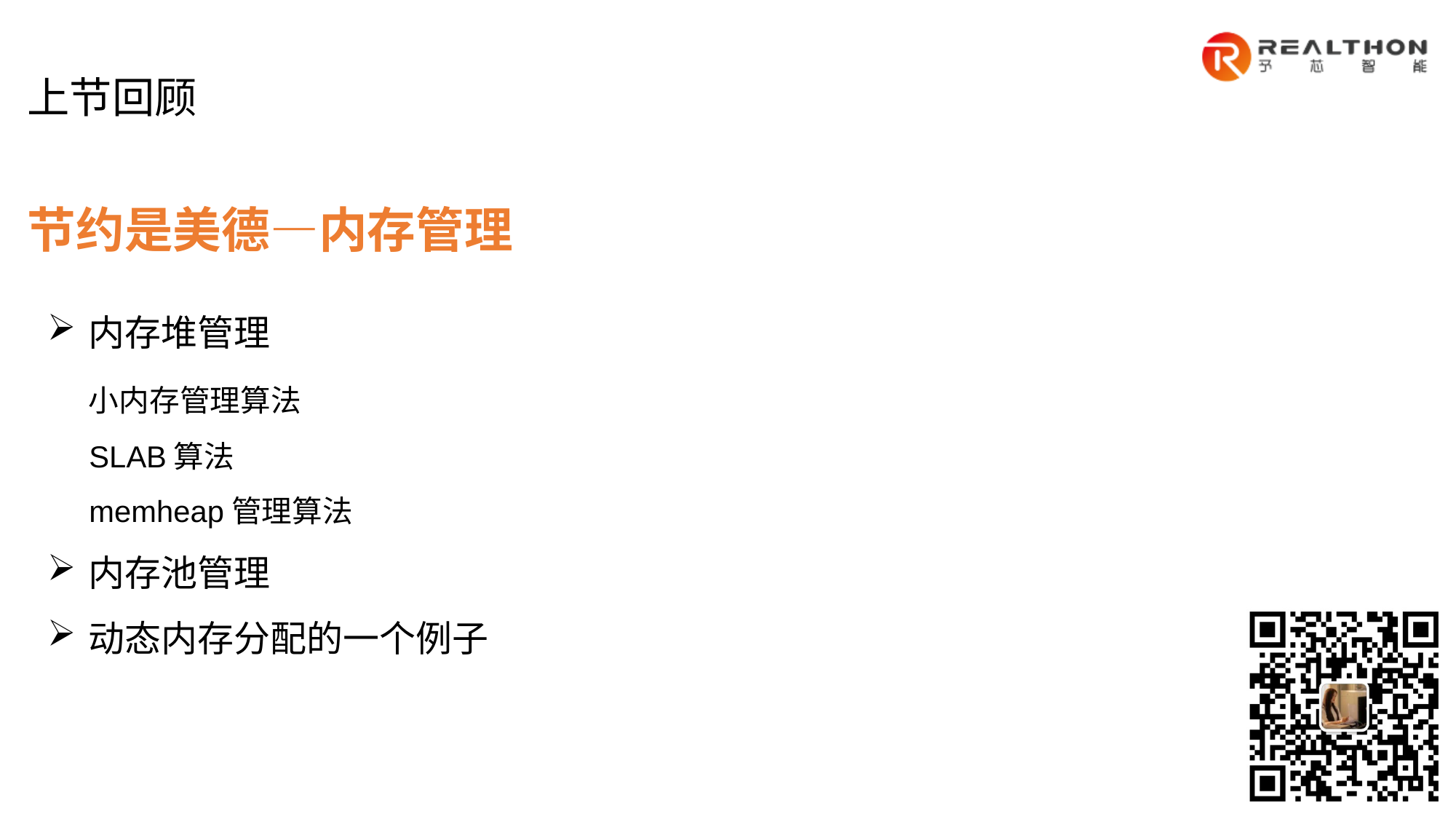

上节回顾

节约是美德—内存管理
内存堆管理
    小内存管理算法
     SLAB算法
     memheap管理算法
内存池管理
动态内存分配的一个例子